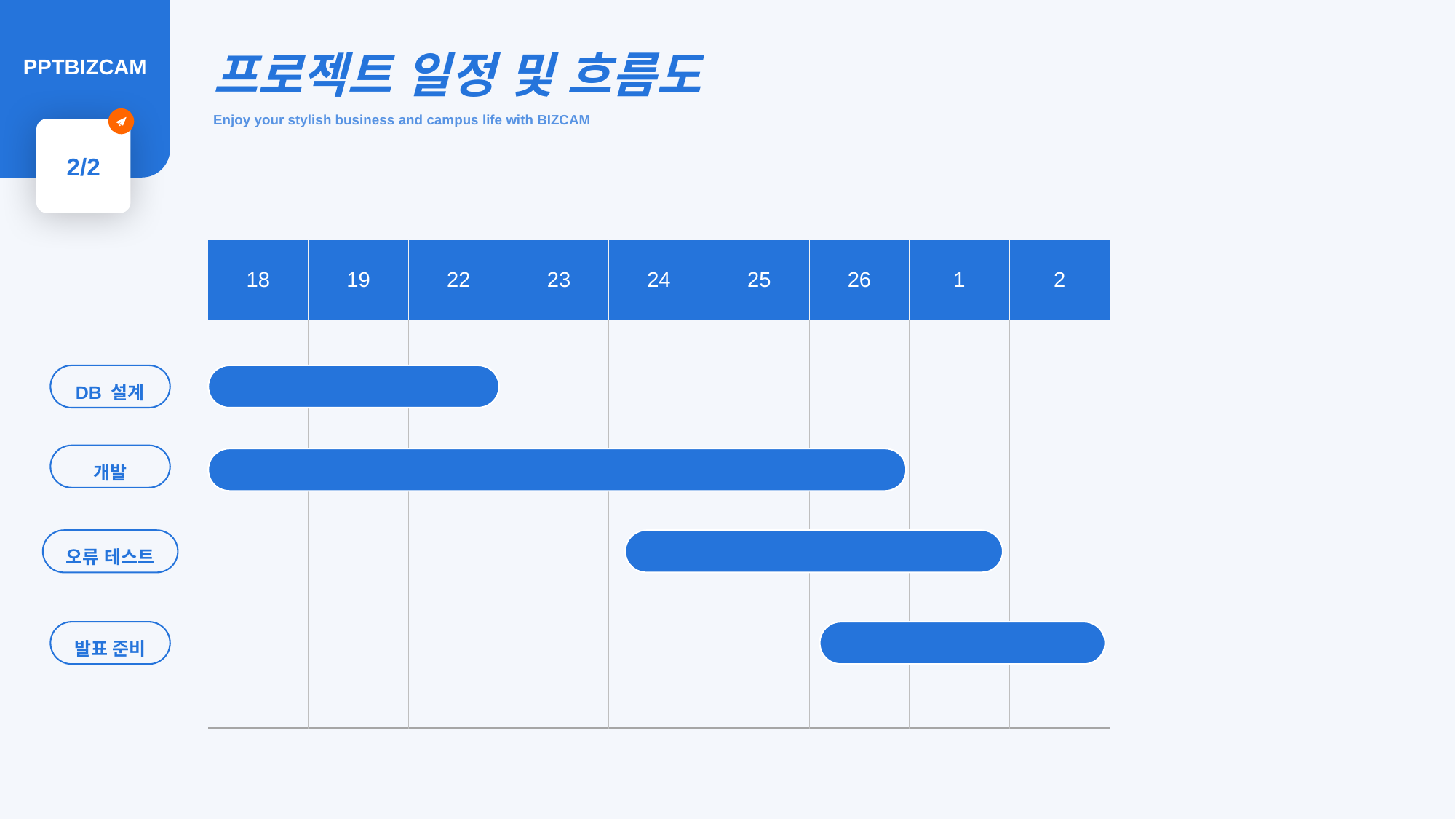

프로젝트 일정 및 흐름도
Enjoy your stylish business and campus life with BIZCAM
PPTBIZCAM

2/2
| 18 | 19 | 22 | 23 | 24 | 25 | 26 | 1 | 2 |
| --- | --- | --- | --- | --- | --- | --- | --- | --- |
|  |  |  |  |  |  |  |  |  |
DB 설계

개발

오류 테스트

발표 준비